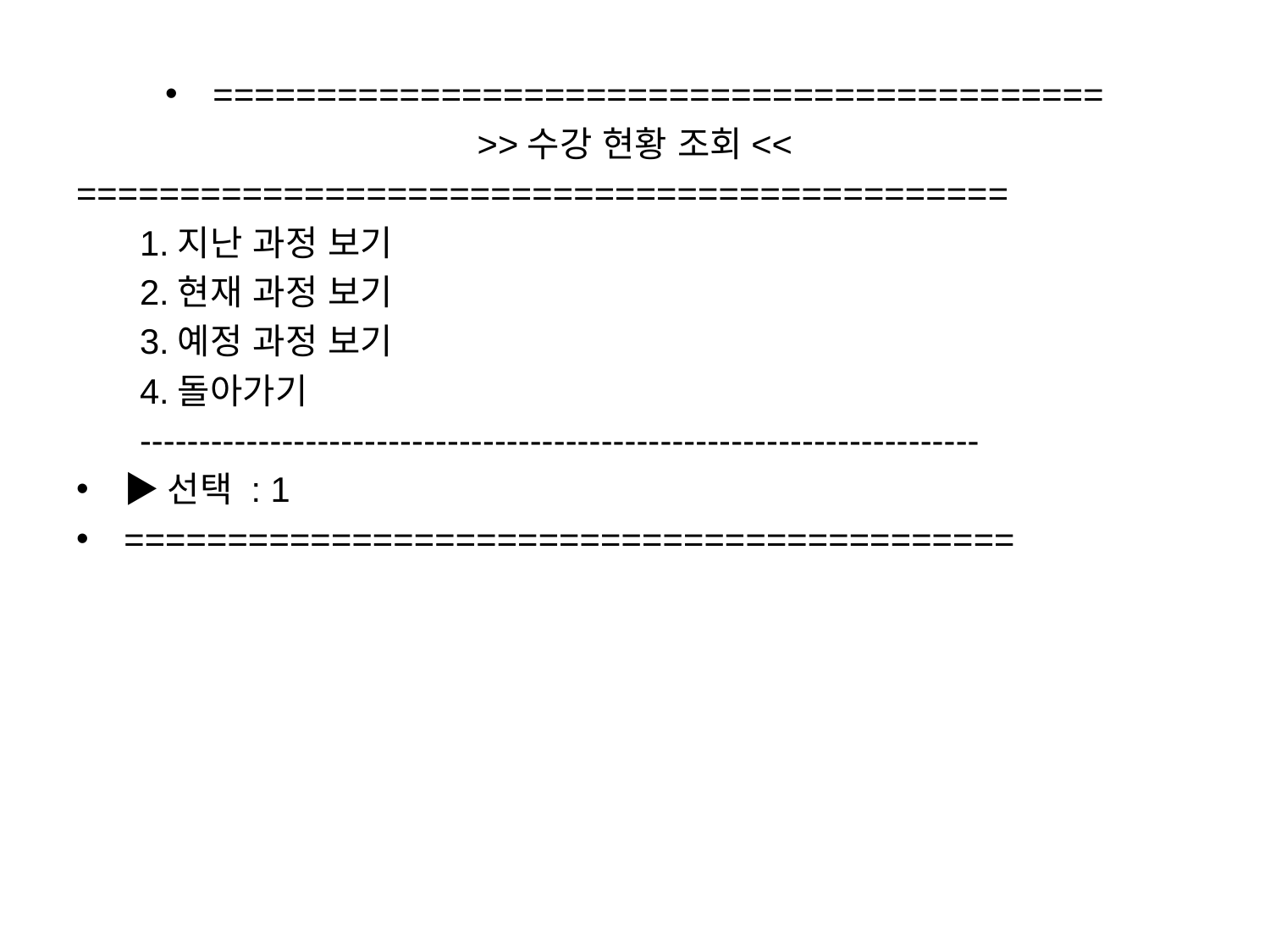

===========================================
>>수강 현황 조회<<
=============================================
1.지난 과정 보기
2.현재 과정 보기
3.예정 과정 보기
4.돌아가기
-----------------------------------------------------------------------
▶선택 : 1
===========================================